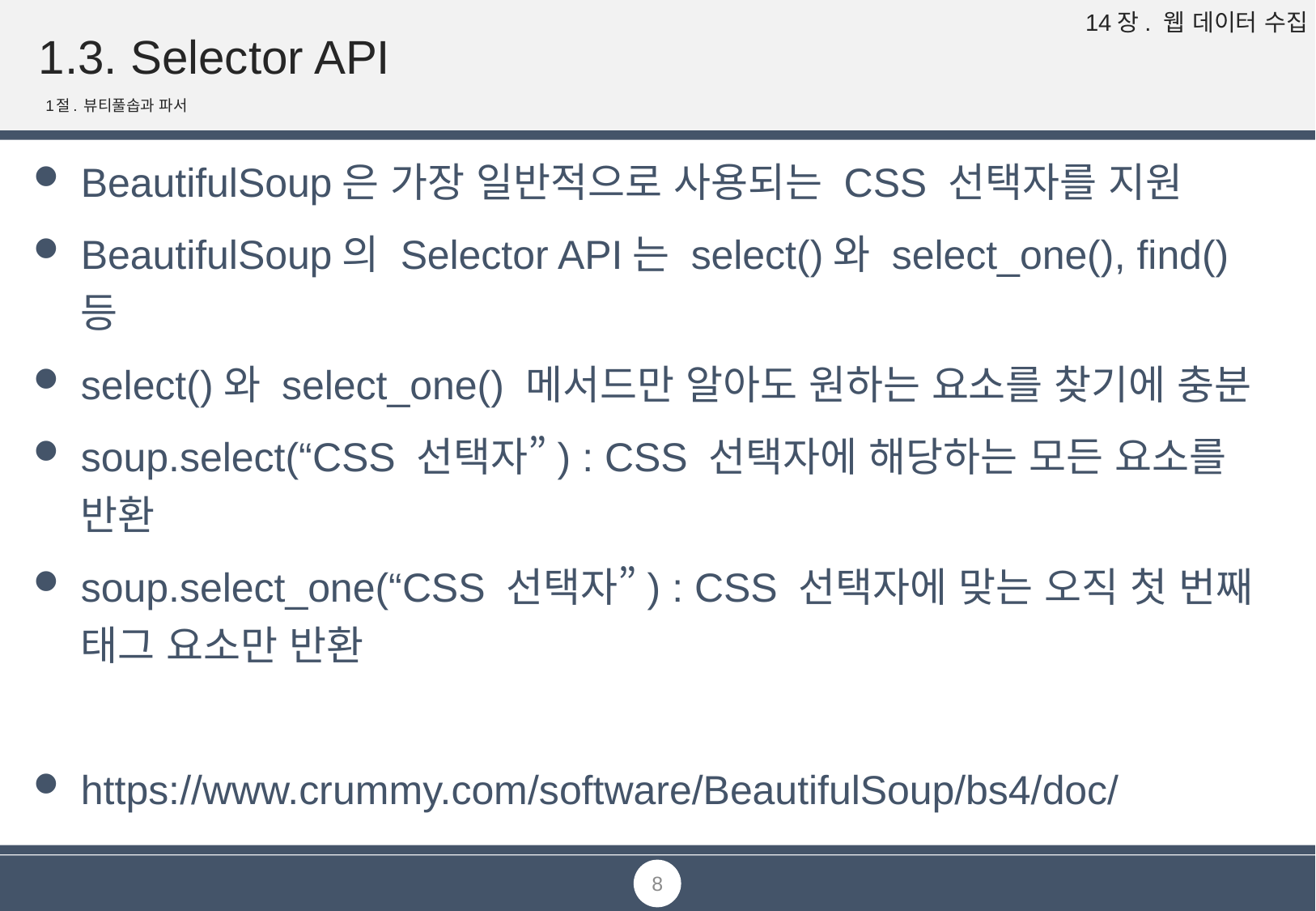

# 1.3. Selector API
1절. 뷰티풀솝과 파서
BeautifulSoup은 가장 일반적으로 사용되는 CSS 선택자를 지원
BeautifulSoup의 Selector API는 select()와 select_one(), find() 등
select()와 select_one() 메서드만 알아도 원하는 요소를 찾기에 충분
soup.select(“CSS 선택자”) : CSS 선택자에 해당하는 모든 요소를 반환
soup.select_one(“CSS 선택자”) : CSS 선택자에 맞는 오직 첫 번째 태그 요소만 반환

https://www.crummy.com/software/BeautifulSoup/bs4/doc/

8